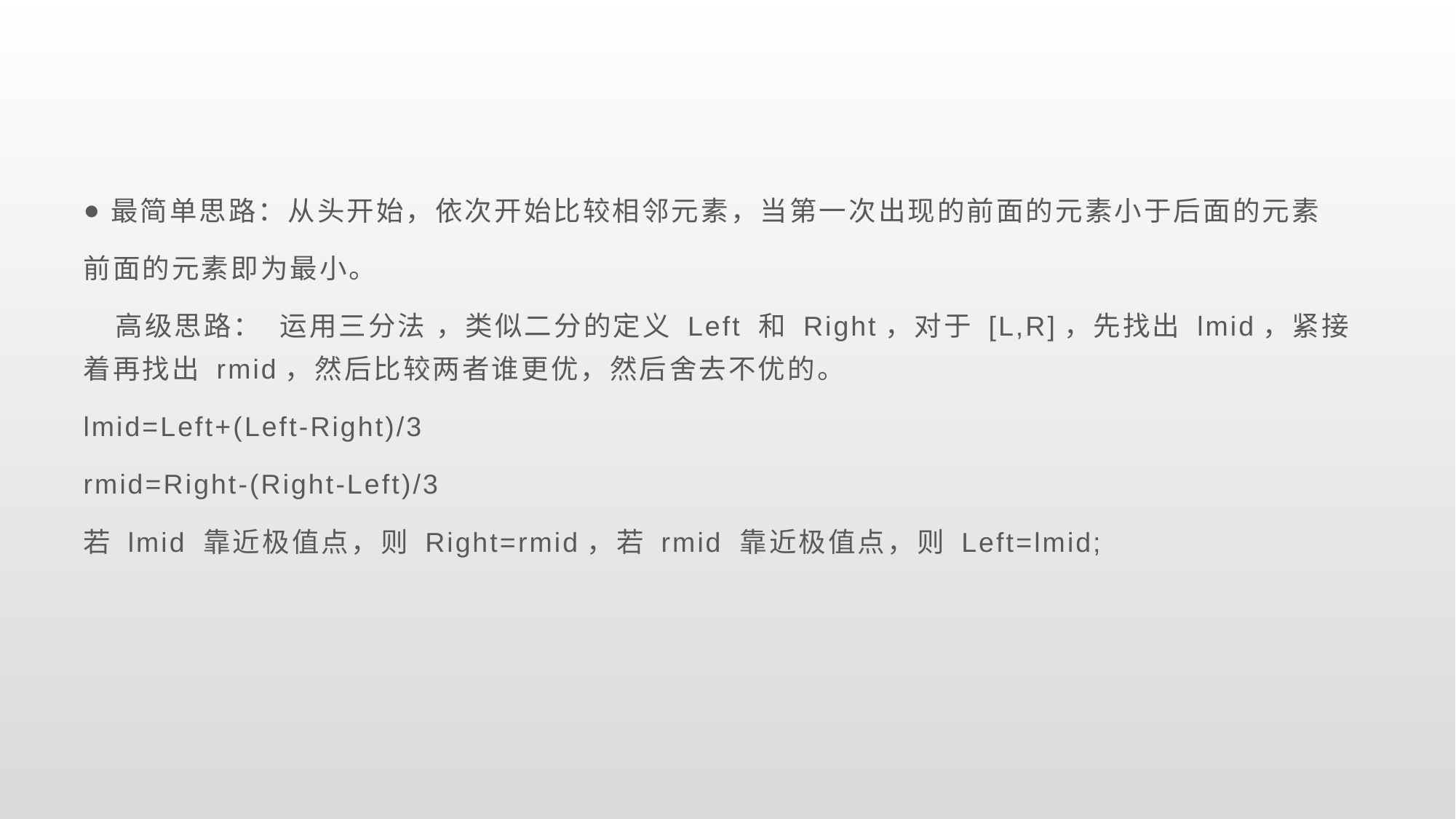

#
最简单思路：从头开始，依次开始比较相邻元素，当第一次出现的前面的元素小于后面的元素
前面的元素即为最小。
   高级思路：  运用三分法 ，类似二分的定义 Left 和 Right，对于 [L,R]，先找出 lmid，紧接着再找出 rmid，然后比较两者谁更优，然后舍去不优的。
lmid=Left+(Left-Right)/3
rmid=Right-(Right-Left)/3
若 lmid 靠近极值点，则 Right=rmid，若 rmid 靠近极值点，则 Left=lmid;